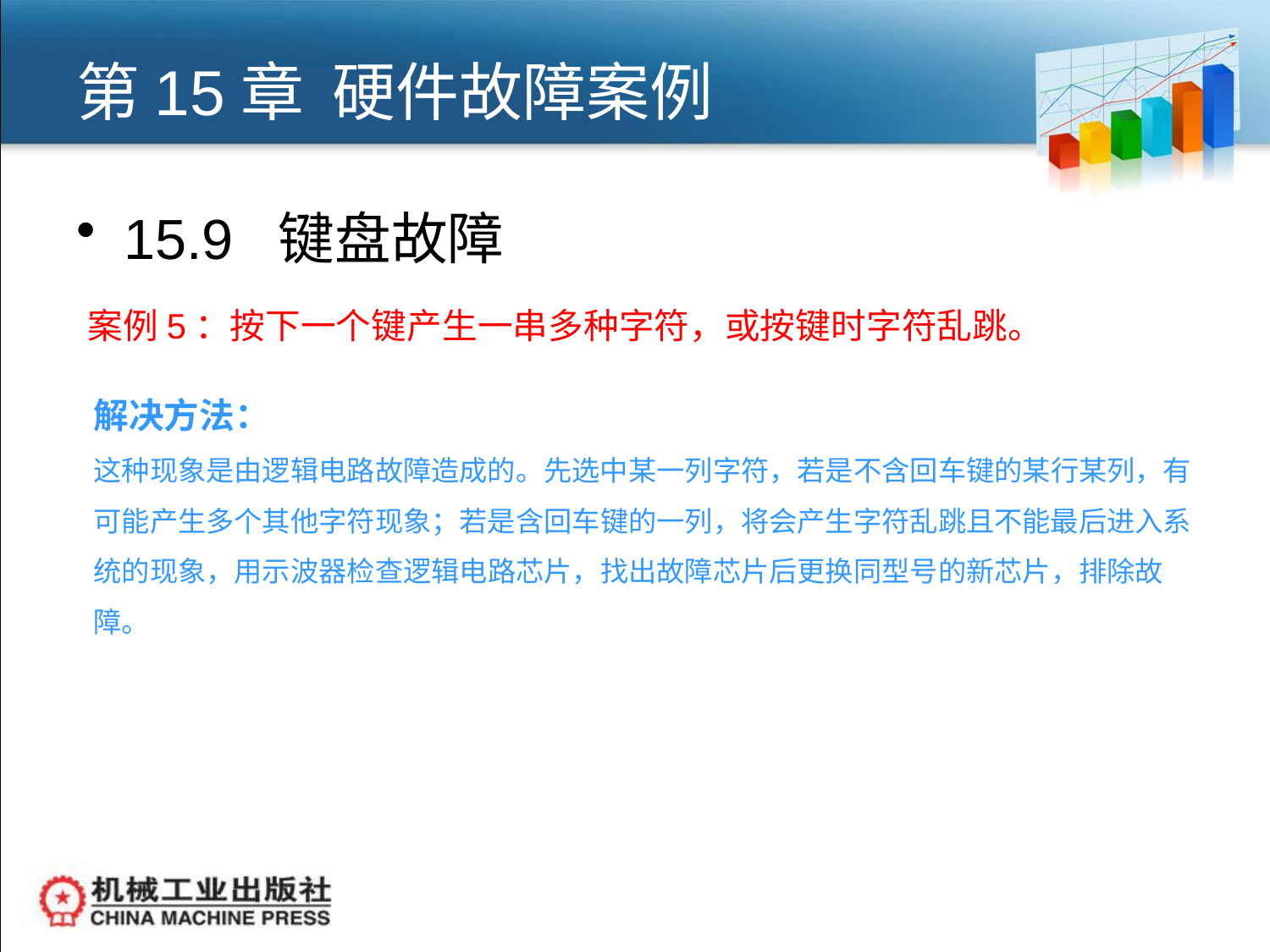

# 第15章  硬件故障案例
15.9  键盘故障
案例5：按下一个键产生一串多种字符，或按键时字符乱跳。
解决方法：
这种现象是由逻辑电路故障造成的。先选中某一列字符，若是不含回车键的某行某列，有可能产生多个其他字符现象；若是含回车键的一列，将会产生字符乱跳且不能最后进入系统的现象，用示波器检查逻辑电路芯片，找出故障芯片后更换同型号的新芯片，排除故障。